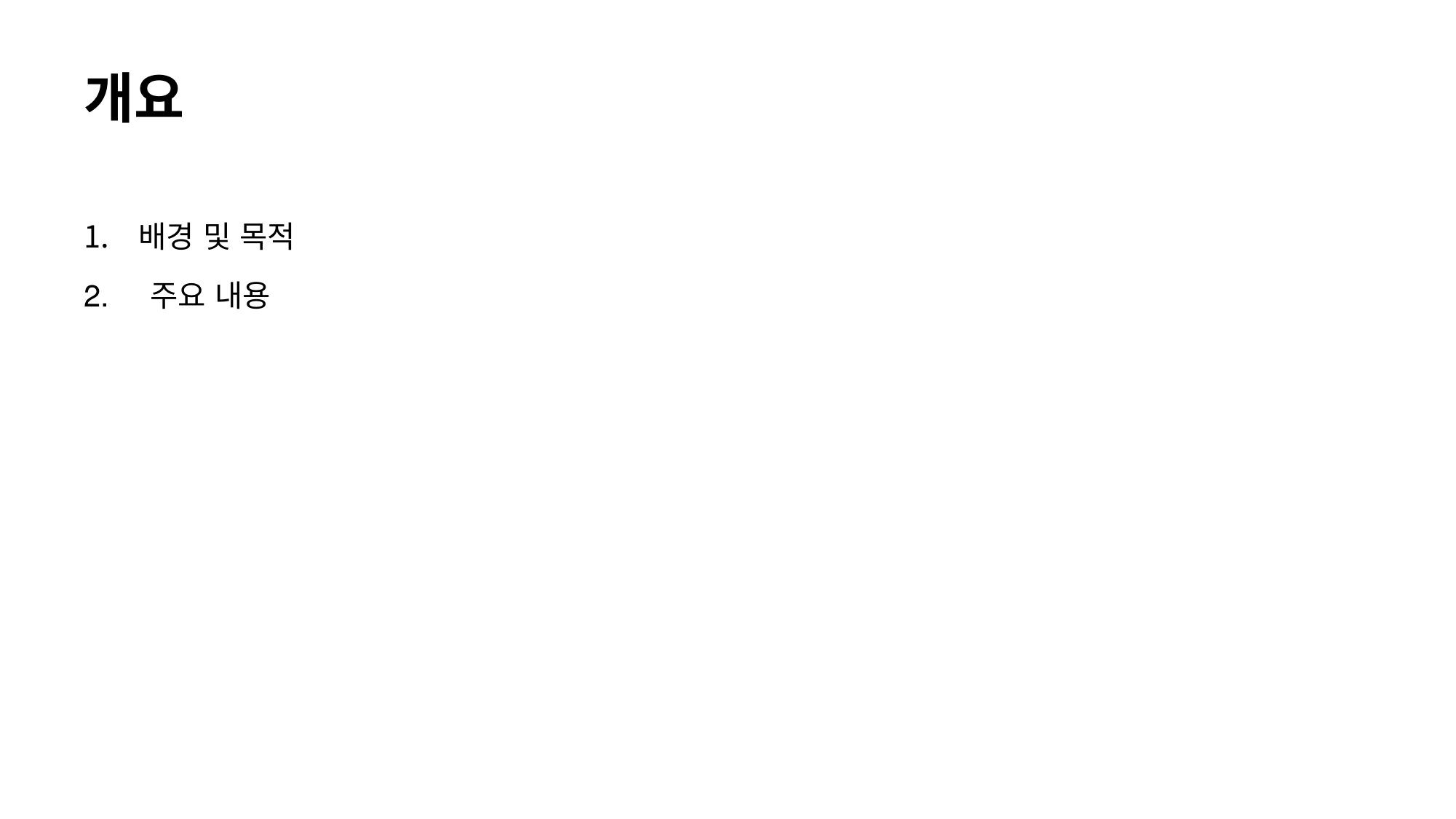

# 개요
배경 및 목적
2.    주요 내용